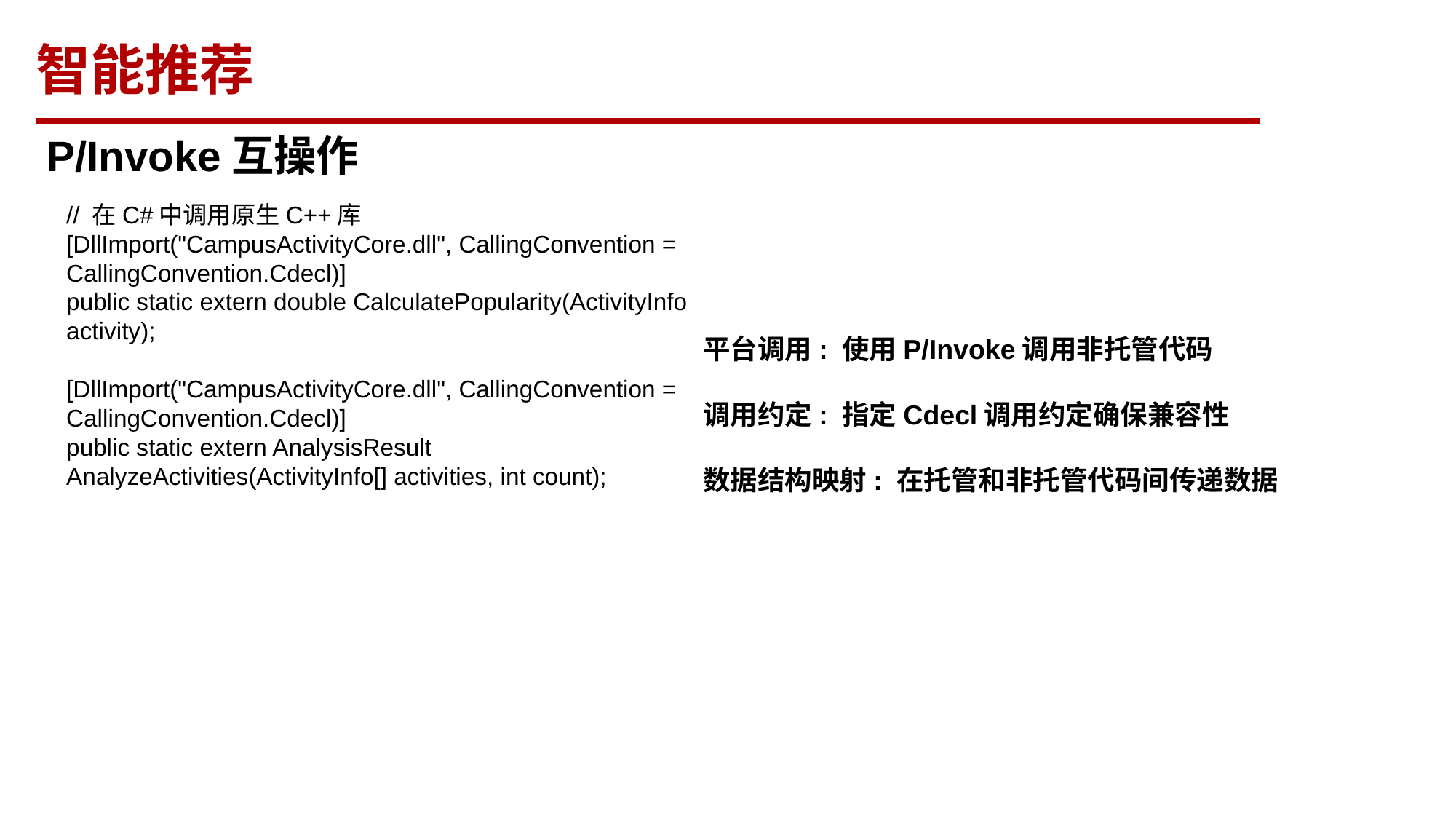

智能推荐
T

P/Invoke互操作
// 在C#中调用原生C++库
[DllImport("CampusActivityCore.dll", CallingConvention = CallingConvention.Cdecl)]
public static extern double CalculatePopularity(ActivityInfo activity);

[DllImport("CampusActivityCore.dll", CallingConvention = CallingConvention.Cdecl)]
public static extern AnalysisResult AnalyzeActivities(ActivityInfo[] activities, int count);
平台调用: 使用P/Invoke调用非托管代码

调用约定: 指定Cdecl调用约定确保兼容性

数据结构映射: 在托管和非托管代码间传递数据